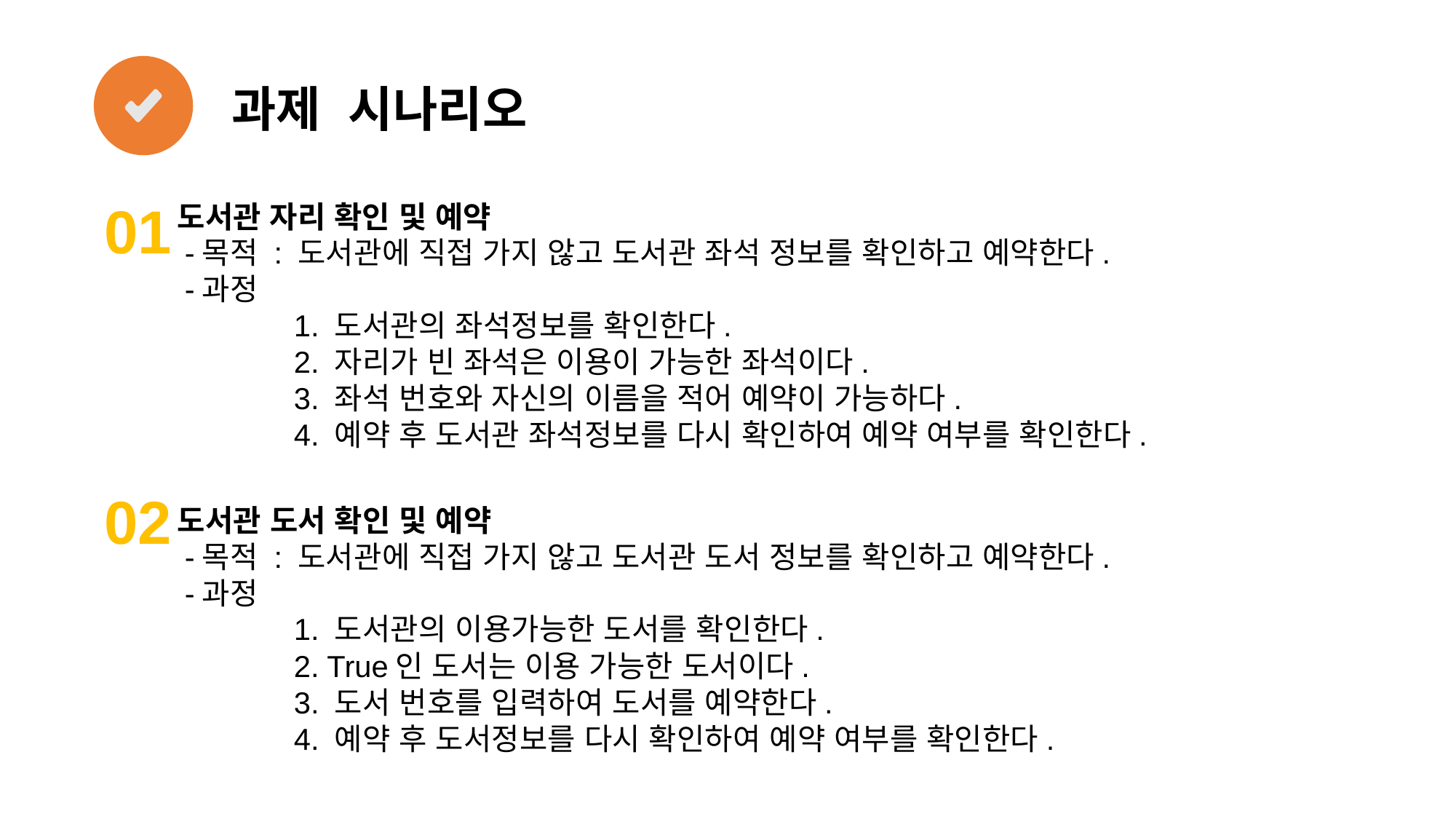

과제  시나리오
01
도서관 자리 확인 및 예약
-목적 : 도서관에 직접 가지 않고 도서관 좌석 정보를 확인하고 예약한다.
-과정
	1. 도서관의 좌석정보를 확인한다.
	2. 자리가 빈 좌석은 이용이 가능한 좌석이다.
	3. 좌석 번호와 자신의 이름을 적어 예약이 가능하다.
	4. 예약 후 도서관 좌석정보를 다시 확인하여 예약 여부를 확인한다.
02
도서관 도서 확인 및 예약
-목적 : 도서관에 직접 가지 않고 도서관 도서 정보를 확인하고 예약한다.
-과정
	1. 도서관의 이용가능한 도서를 확인한다.
	2. True인 도서는 이용 가능한 도서이다.
	3. 도서 번호를 입력하여 도서를 예약한다.
	4. 예약 후 도서정보를 다시 확인하여 예약 여부를 확인한다.